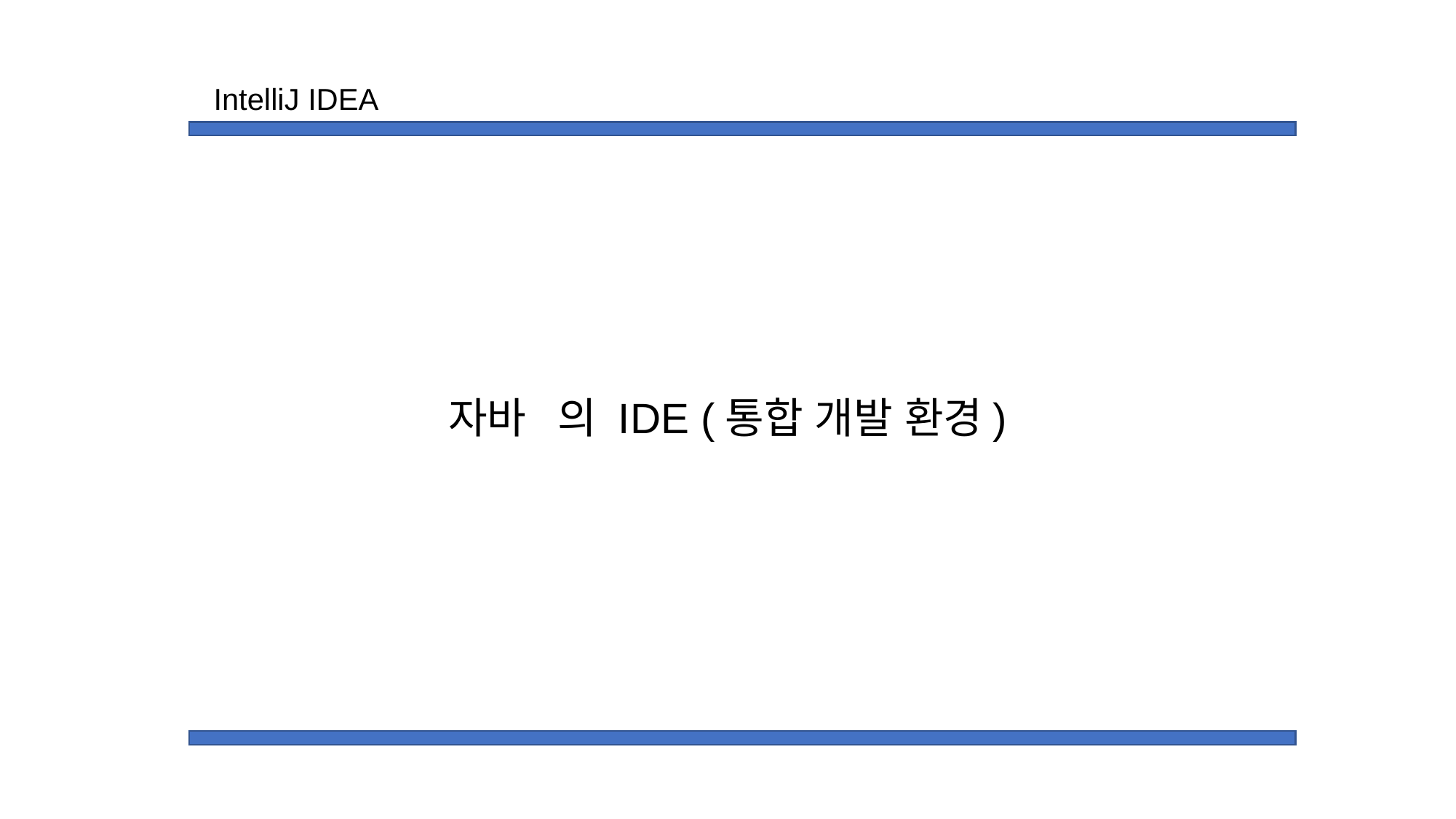

IntelliJ IDEA

자바	의 IDE (통합 개발 환경)